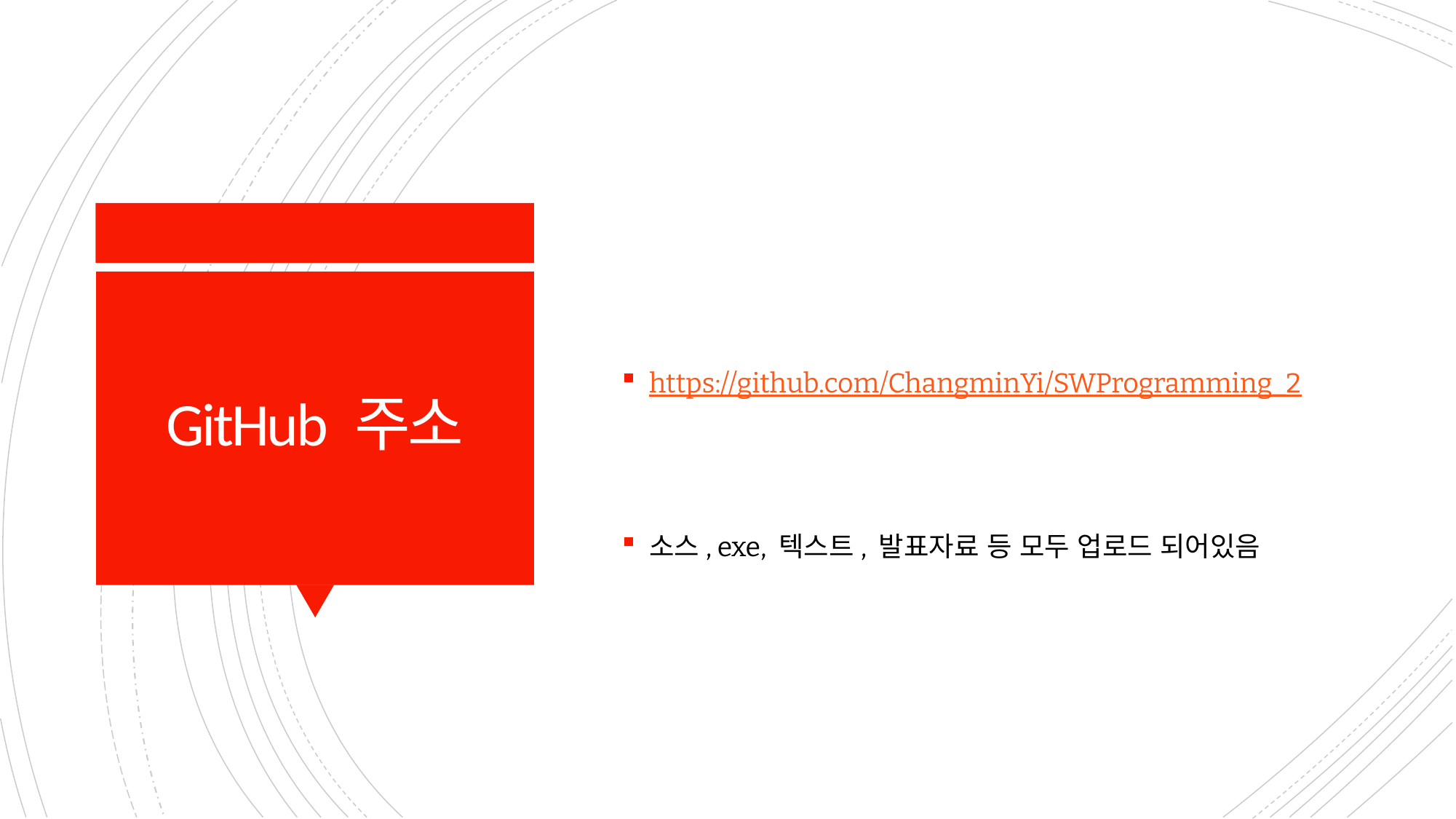

https://github.com/ChangminYi/SWProgramming_2

소스, exe, 텍스트, 발표자료 등 모두 업로드 되어있음
# GitHub 주소